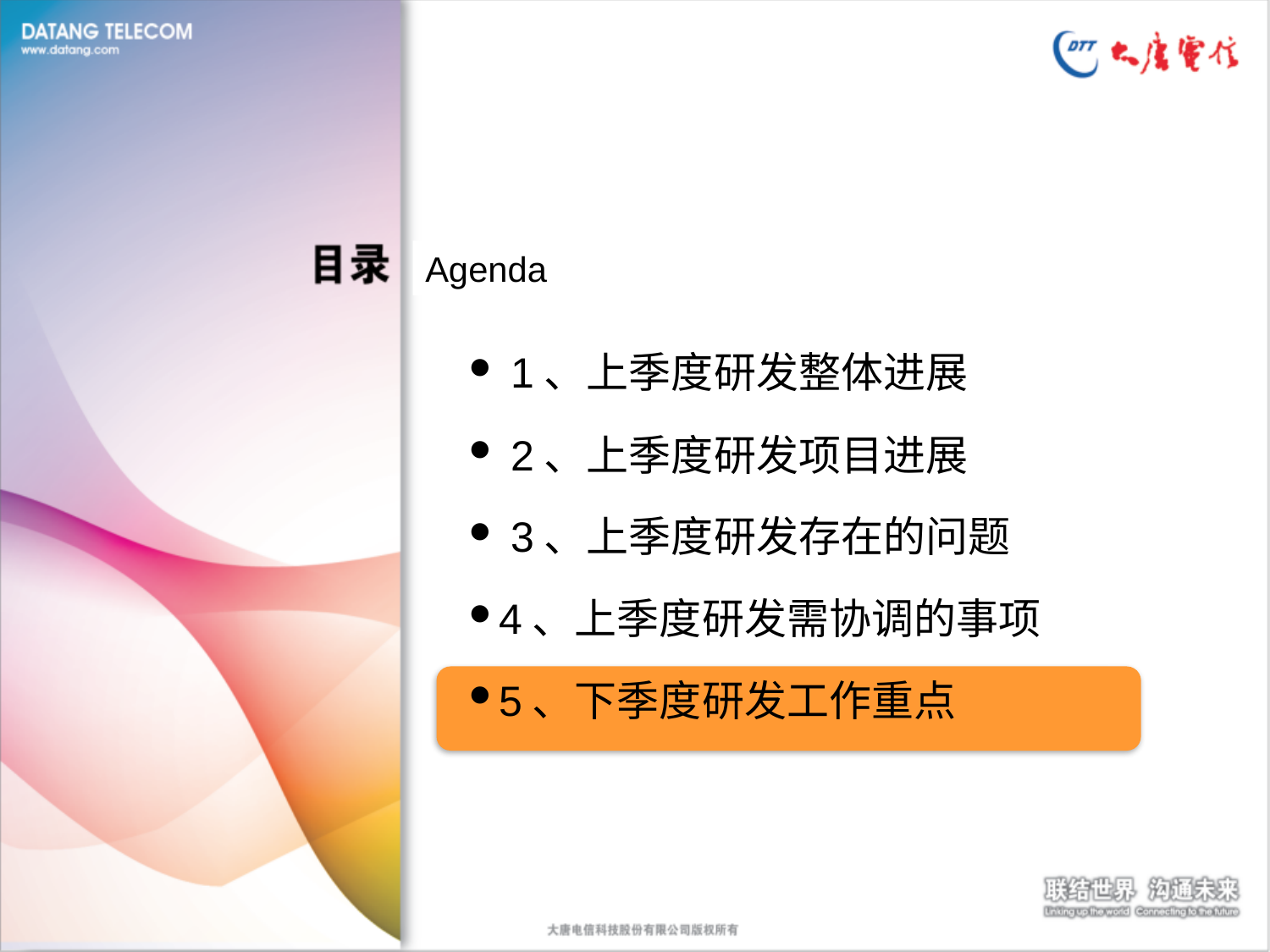

1、上季度研发整体进展
 2、上季度研发项目进展
 3、上季度研发存在的问题
4、上季度研发需协调的事项
5、下季度研发工作重点